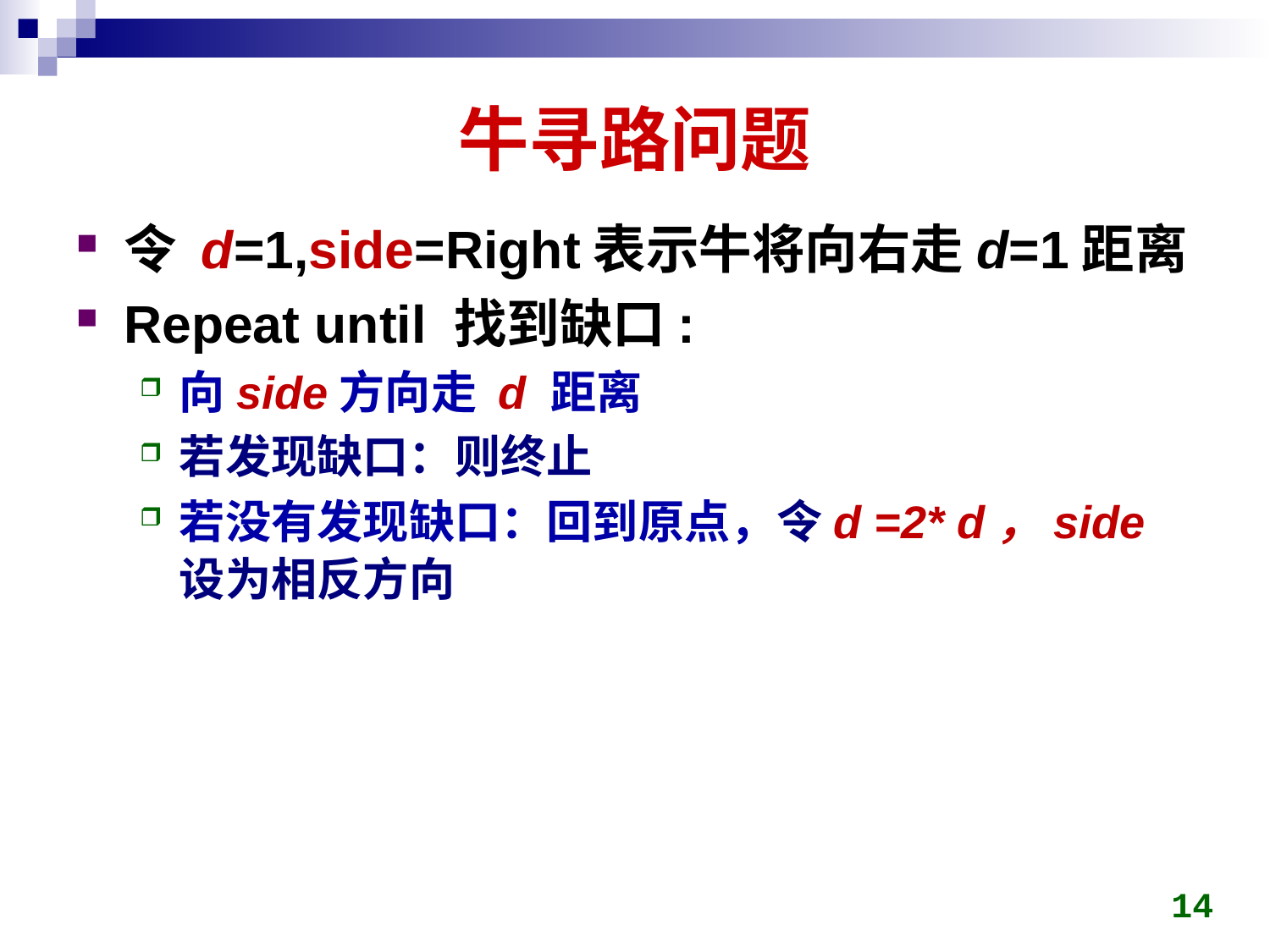

# 牛寻路问题
令 d=1,side=Right表示牛将向右走d=1距离
Repeat until 找到缺口:
向side方向走 d 距离
若发现缺口：则终止
若没有发现缺口：回到原点，令d =2* d，side设为相反方向

14